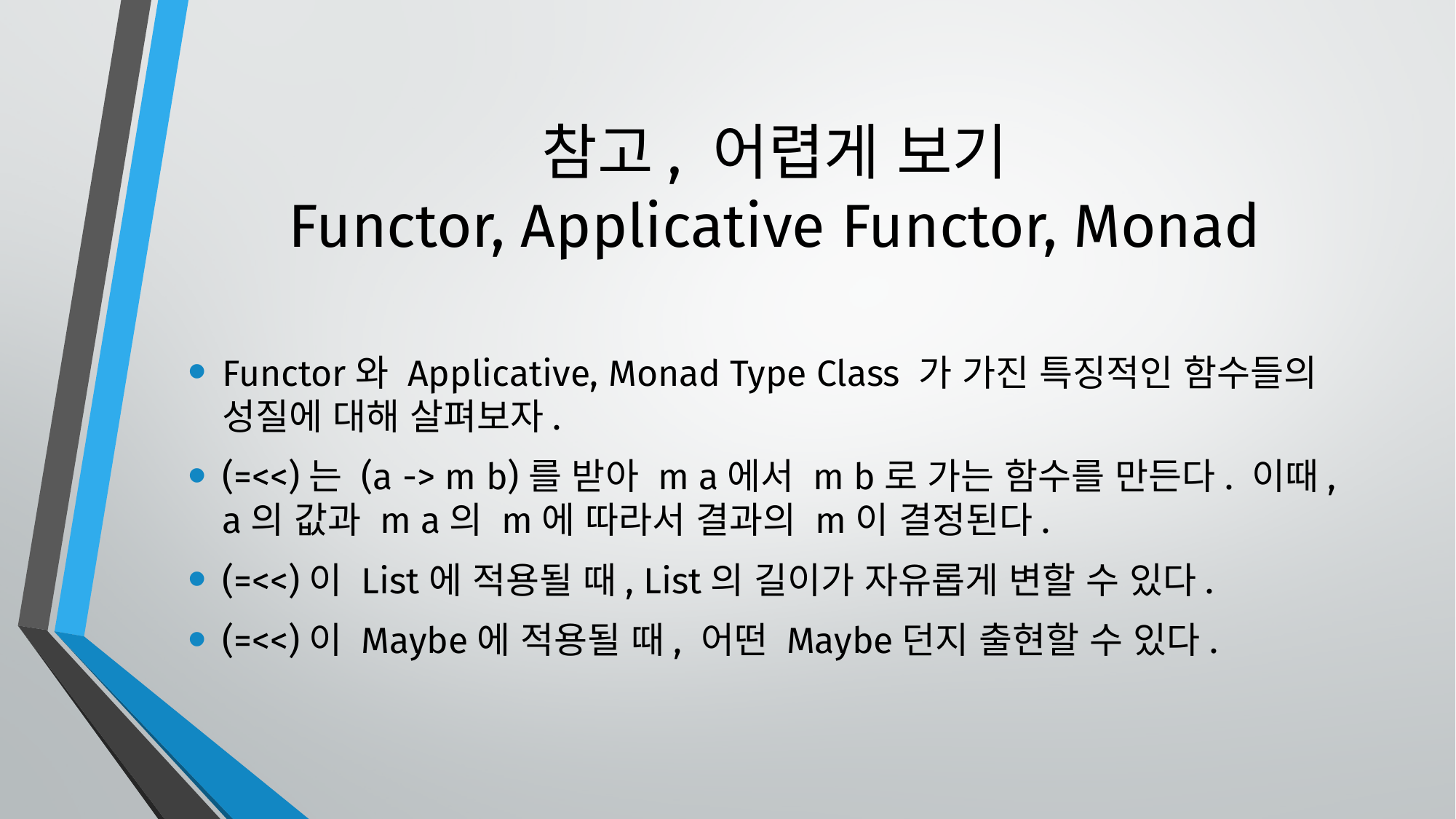

# 참고, 어렵게 보기 Functor, Applicative Functor, Monad
Functor와 Applicative, Monad Type Class 가 가진 특징적인 함수들의 성질에 대해 살펴보자.
(=<<)는 (a -> m b)를 받아 m a에서 m b로 가는 함수를 만든다. 이때, a의 값과 m a의 m에 따라서 결과의 m이 결정된다.
(=<<)이 List에 적용될 때, List의 길이가 자유롭게 변할 수 있다.
(=<<)이 Maybe에 적용될 때, 어떤 Maybe던지 출현할 수 있다.